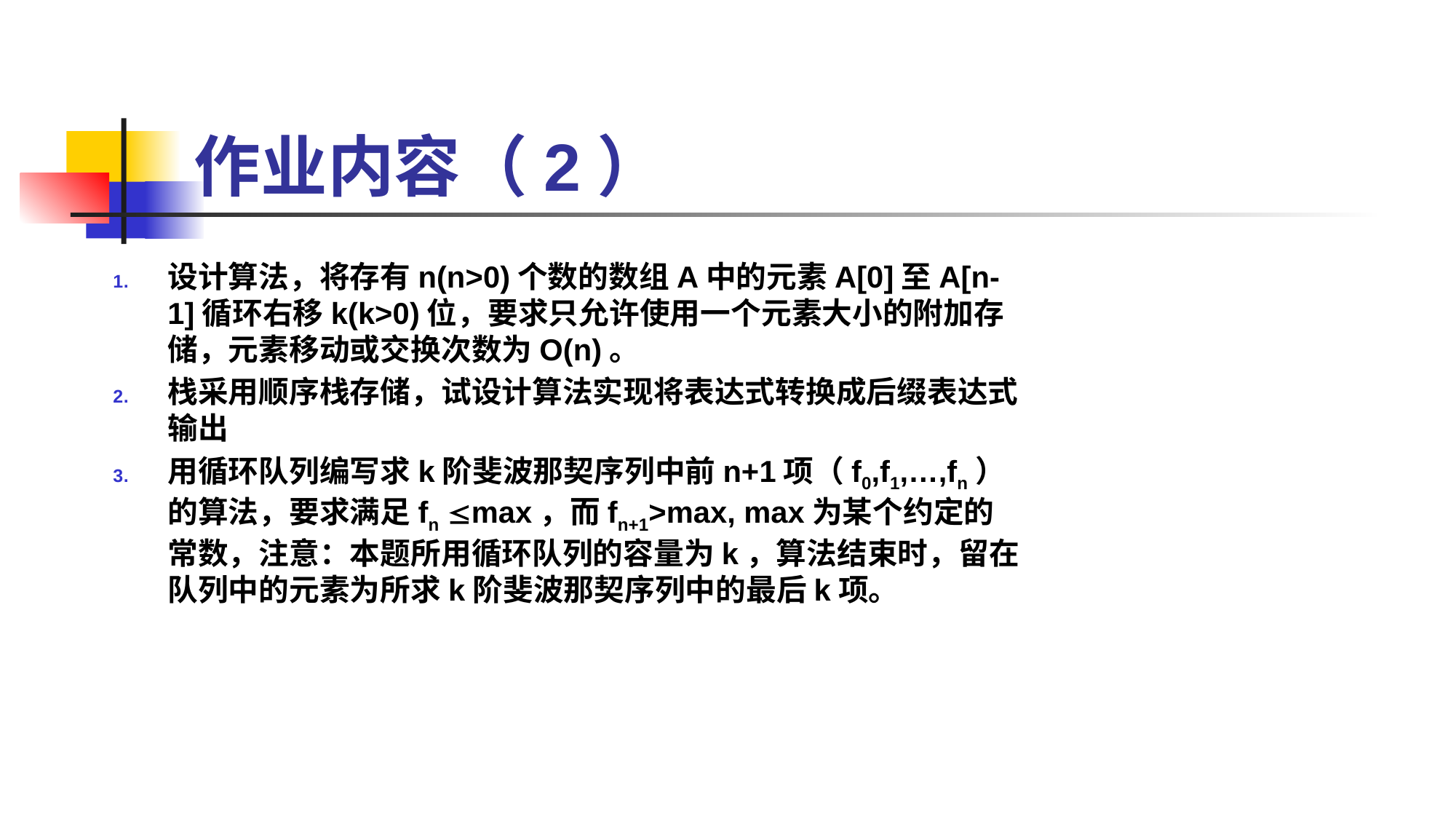

# 作业内容（2）
设计算法，将存有n(n>0)个数的数组A中的元素A[0]至A[n-1]循环右移k(k>0)位，要求只允许使用一个元素大小的附加存储，元素移动或交换次数为O(n)。
栈采用顺序栈存储，试设计算法实现将表达式转换成后缀表达式输出
用循环队列编写求k阶斐波那契序列中前n+1项（f0,f1,…,fn）的算法，要求满足fn ≤max，而fn+1>max, max为某个约定的常数，注意：本题所用循环队列的容量为k，算法结束时，留在队列中的元素为所求k阶斐波那契序列中的最后k项。